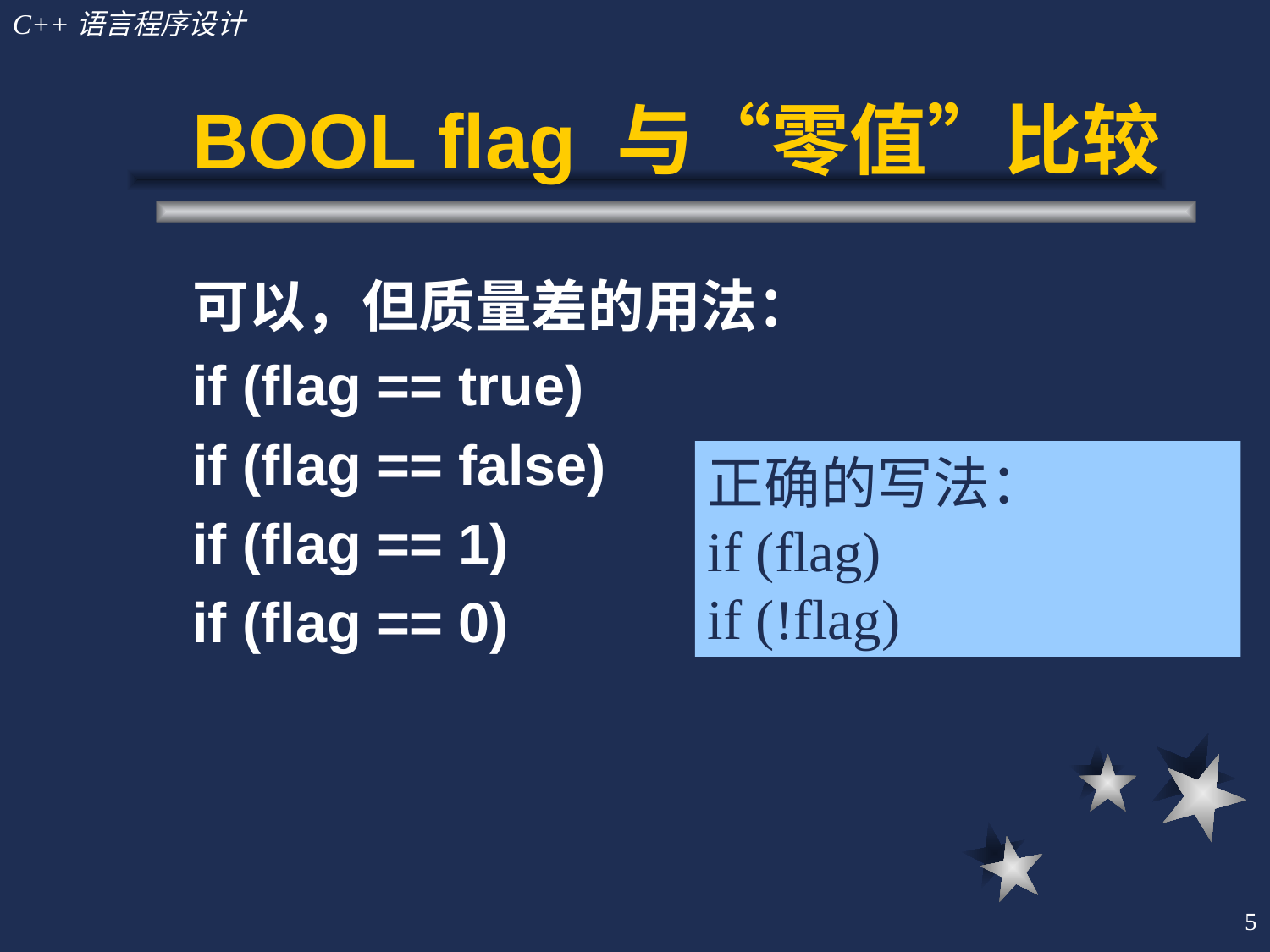

# BOOL flag 与“零值”比较
可以，但质量差的用法：
if (flag == true)
if (flag == false)
if (flag == 1)
if (flag == 0)
正确的写法：
if (flag)
if (!flag)
5